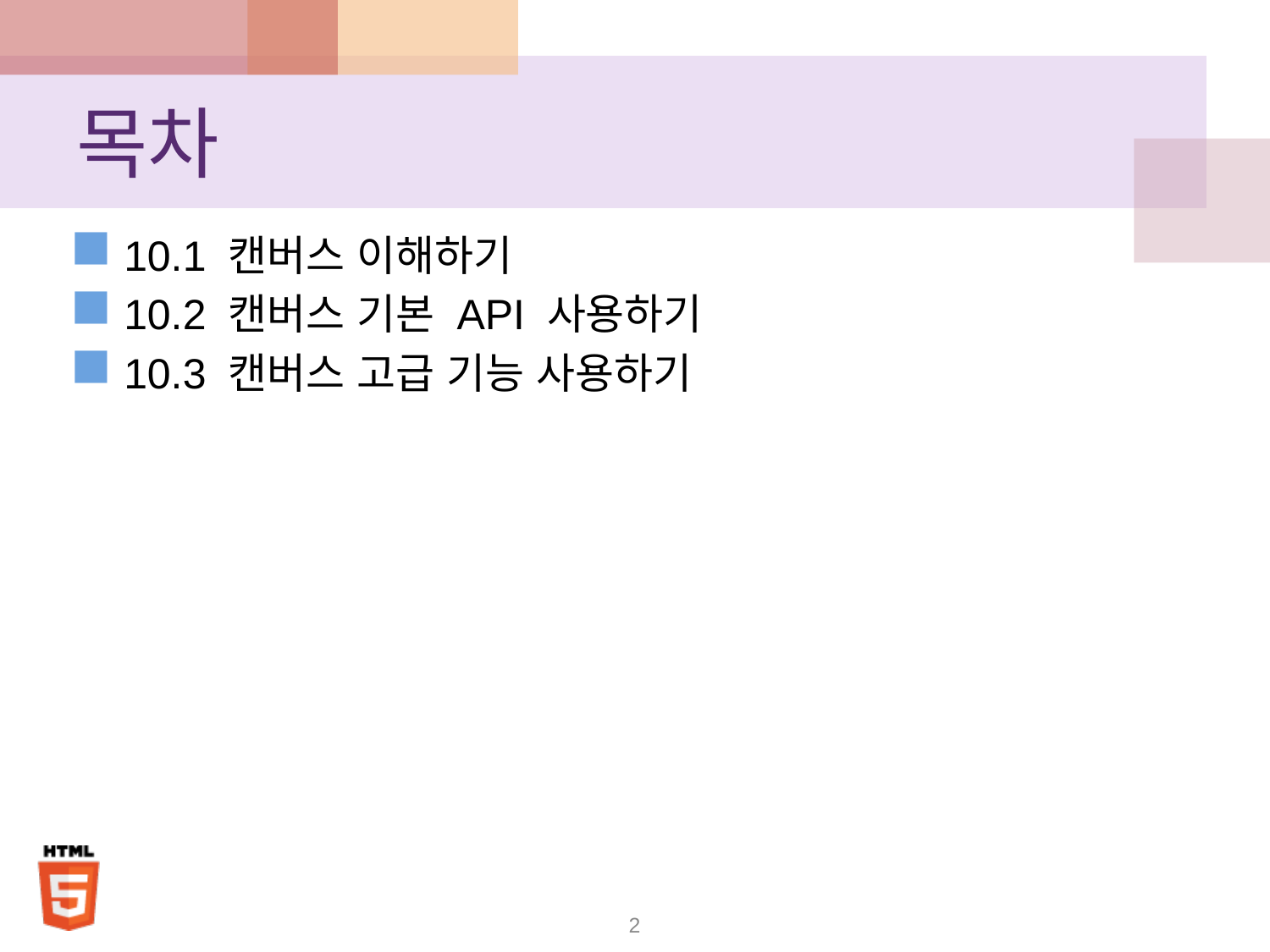

# 목차
10.1 캔버스 이해하기
10.2 캔버스 기본 API 사용하기
10.3 캔버스 고급 기능 사용하기
2